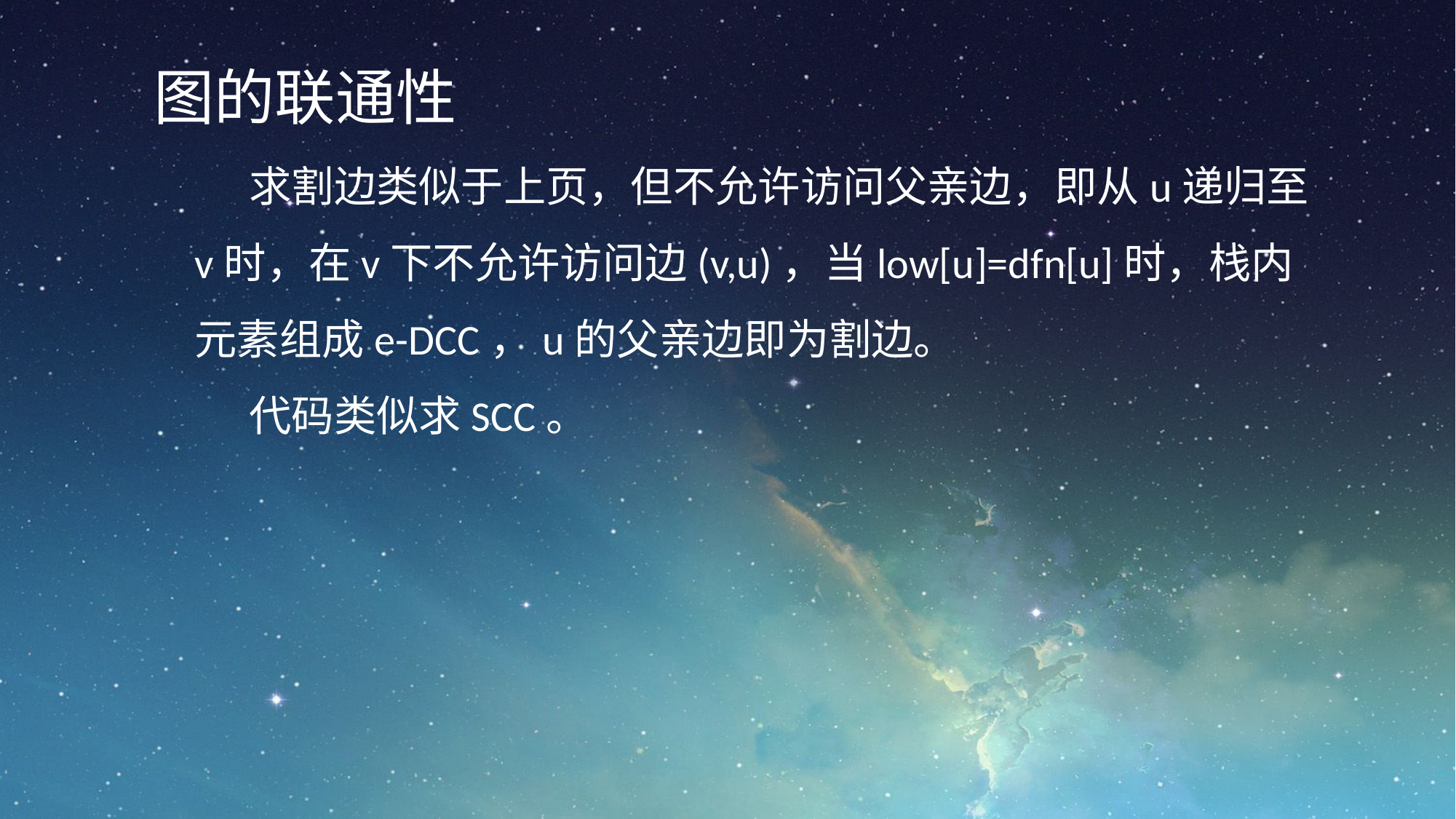

图的联通性
求割边类似于上页，但不允许访问父亲边，即从u递归至v时，在v下不允许访问边(v,u)，当low[u]=dfn[u]时，栈内元素组成e-DCC，u的父亲边即为割边。
代码类似求SCC。